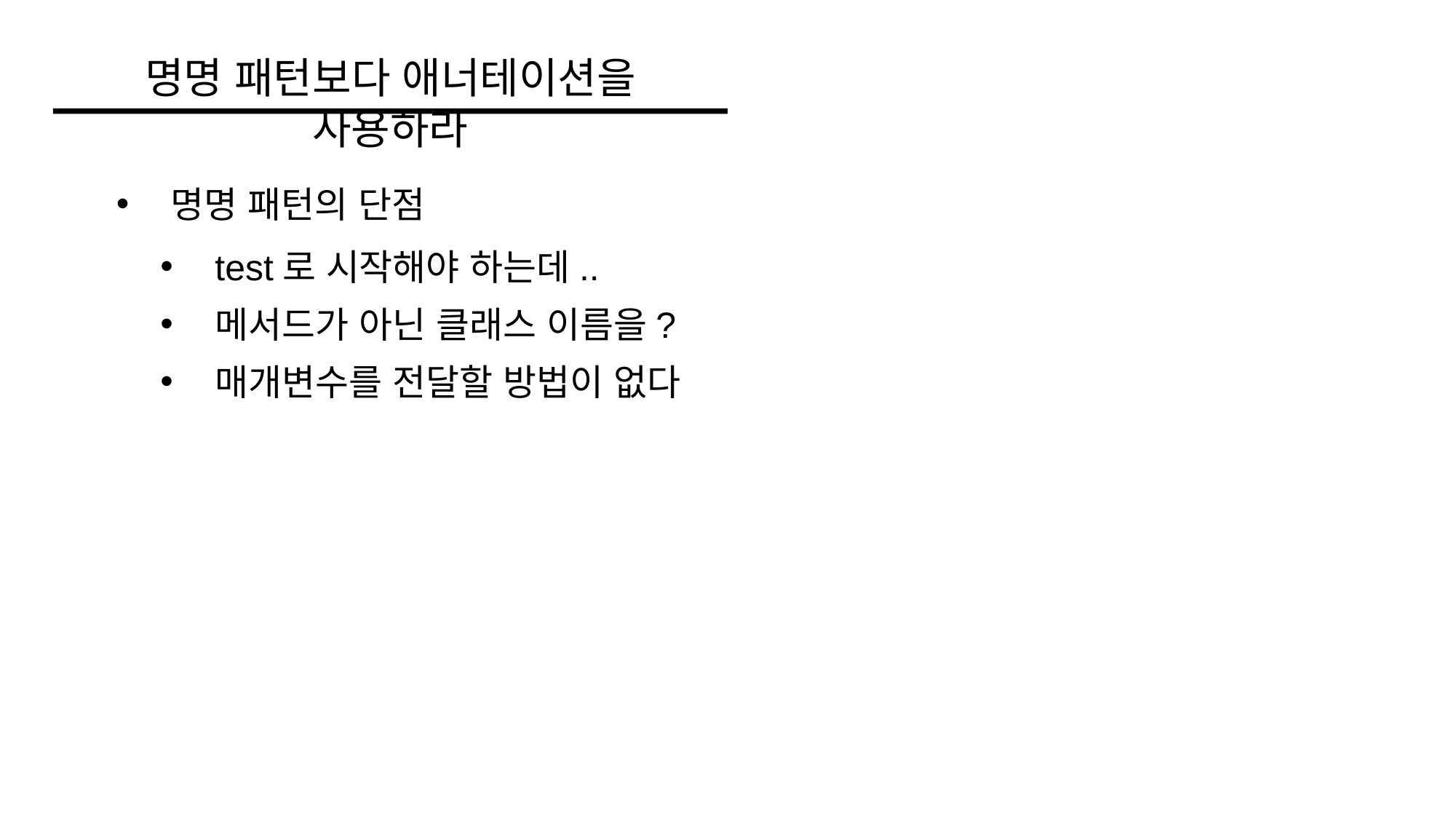

명명 패턴보다 애너테이션을 사용하라

명명 패턴의 단점
test로 시작해야 하는데..
메서드가 아닌 클래스 이름을?
매개변수를 전달할 방법이 없다